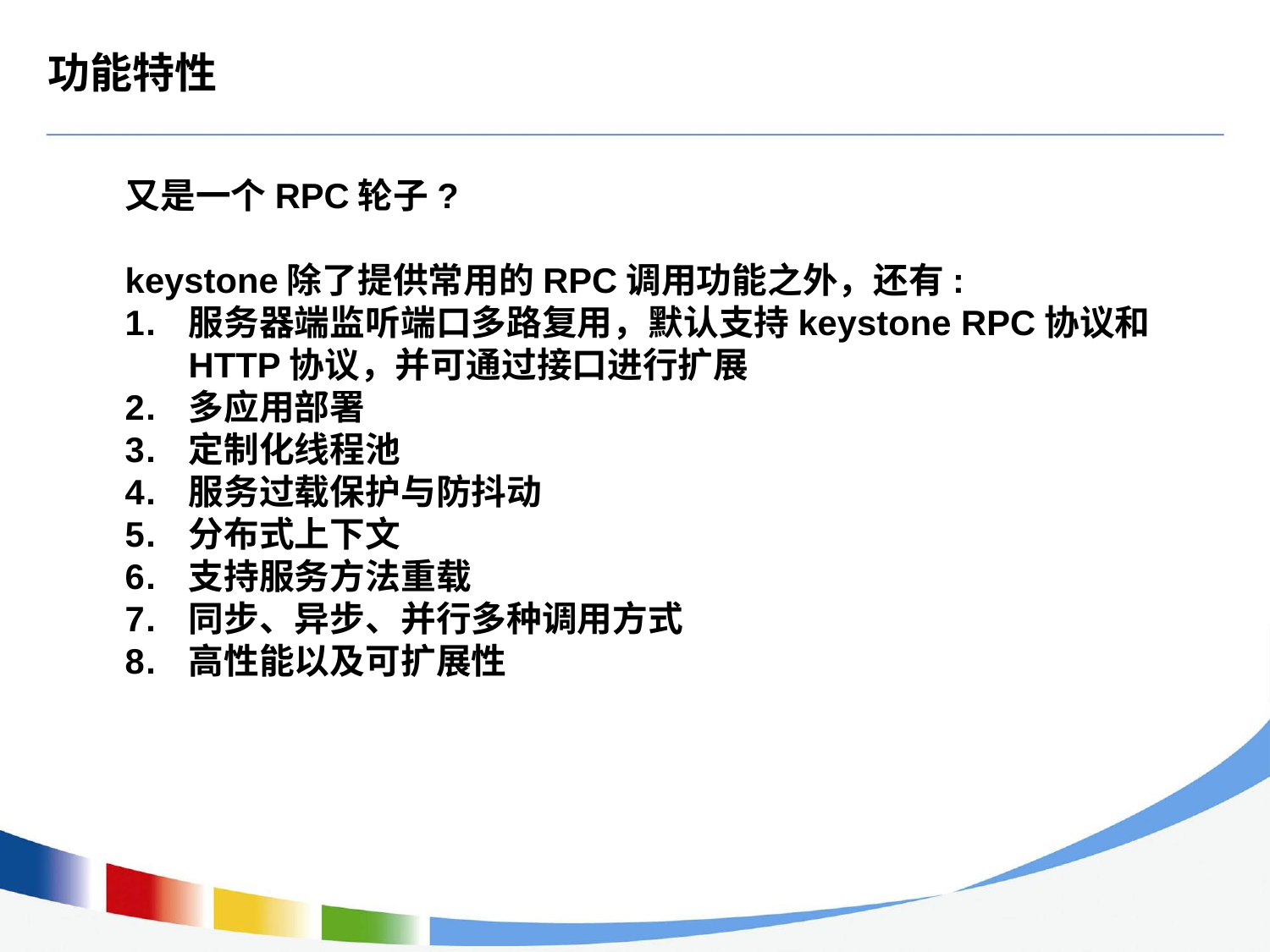

# 功能特性
又是一个RPC轮子?

keystone除了提供常用的RPC调用功能之外，还有:
服务器端监听端口多路复用，默认支持keystone RPC协议和HTTP协议，并可通过接口进行扩展
多应用部署
定制化线程池
服务过载保护与防抖动
分布式上下文
支持服务方法重载
同步、异步、并行多种调用方式
高性能以及可扩展性